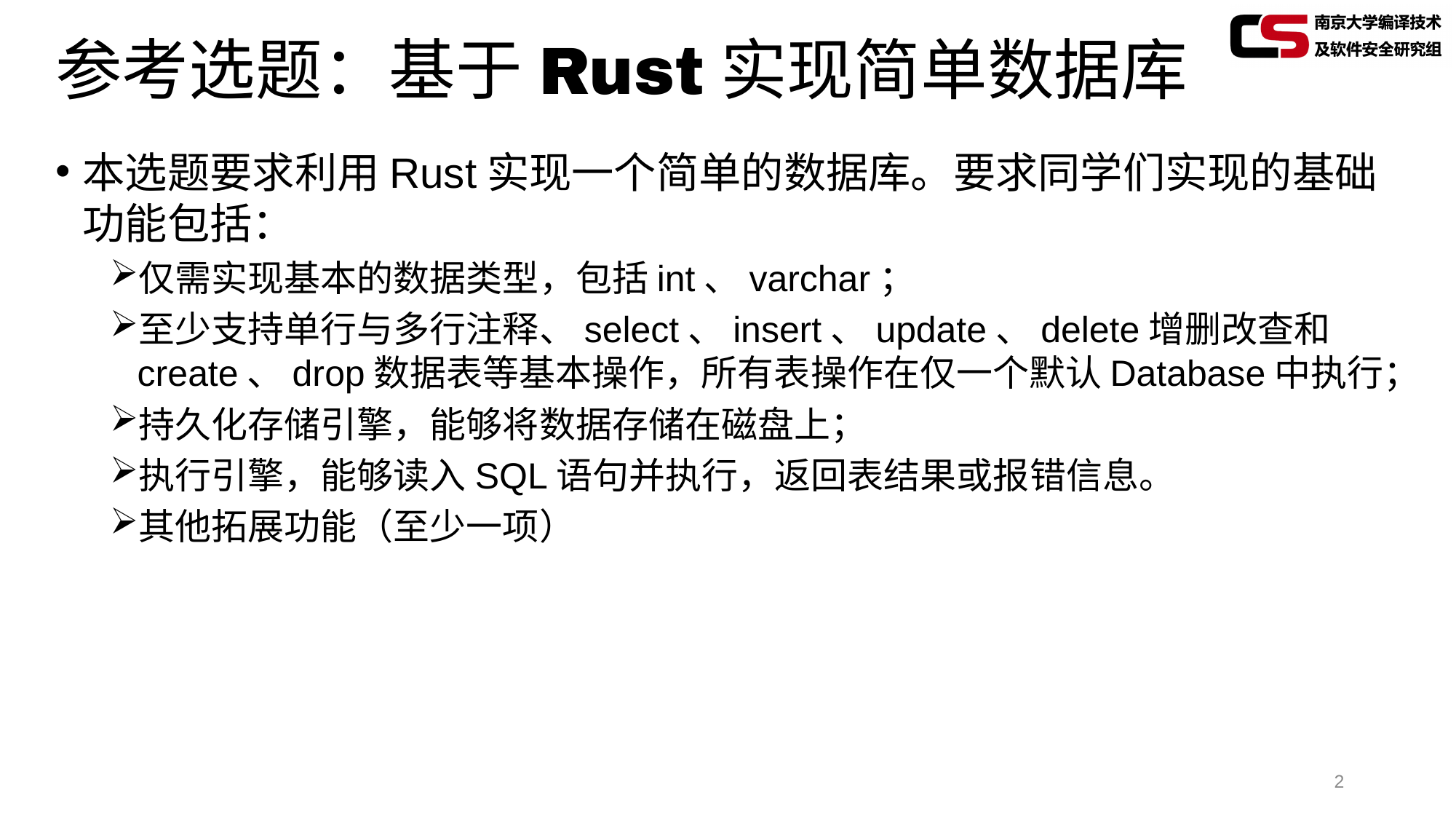

# 参考选题：基于Rust实现简单数据库
本选题要求利用Rust实现一个简单的数据库。要求同学们实现的基础功能包括：
仅需实现基本的数据类型，包括int、varchar；
至少支持单行与多行注释、select、insert、update、delete增删改查和create、drop数据表等基本操作，所有表操作在仅一个默认Database中执行；
持久化存储引擎，能够将数据存储在磁盘上；
执行引擎，能够读入SQL语句并执行，返回表结果或报错信息。
其他拓展功能（至少一项）

2